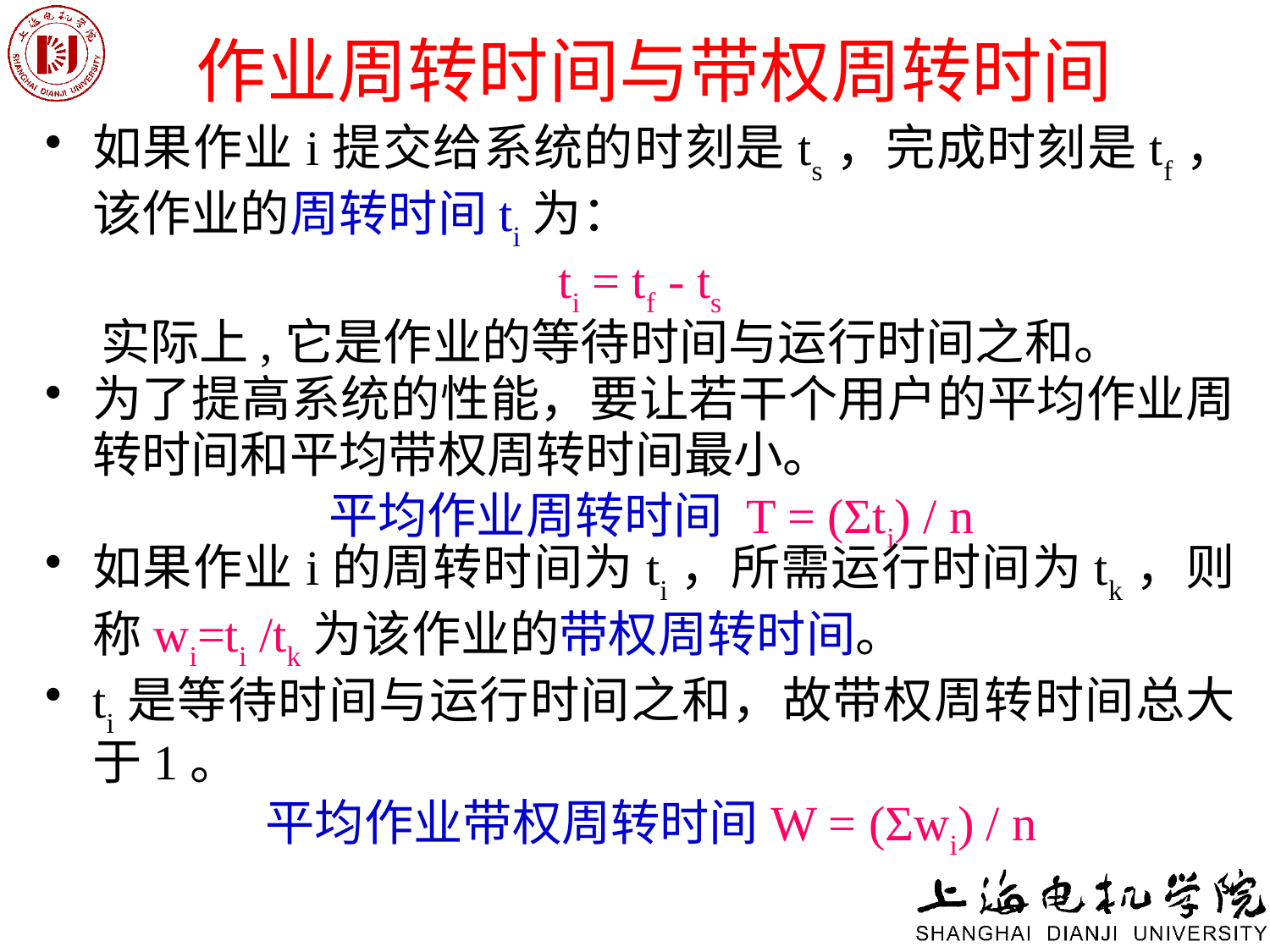

作业周转时间与带权周转时间
如果作业i提交给系统的时刻是ts，完成时刻是tf，该作业的周转时间ti为：
ti = tf - ts
    实际上,它是作业的等待时间与运行时间之和。
为了提高系统的性能，要让若干个用户的平均作业周转时间和平均带权周转时间最小。
 平均作业周转时间 T = (Σti) / n
如果作业i的周转时间为ti，所需运行时间为tk，则称wi=ti /tk为该作业的带权周转时间。
ti是等待时间与运行时间之和，故带权周转时间总大于1。
 平均作业带权周转时间W = (Σwi) / n